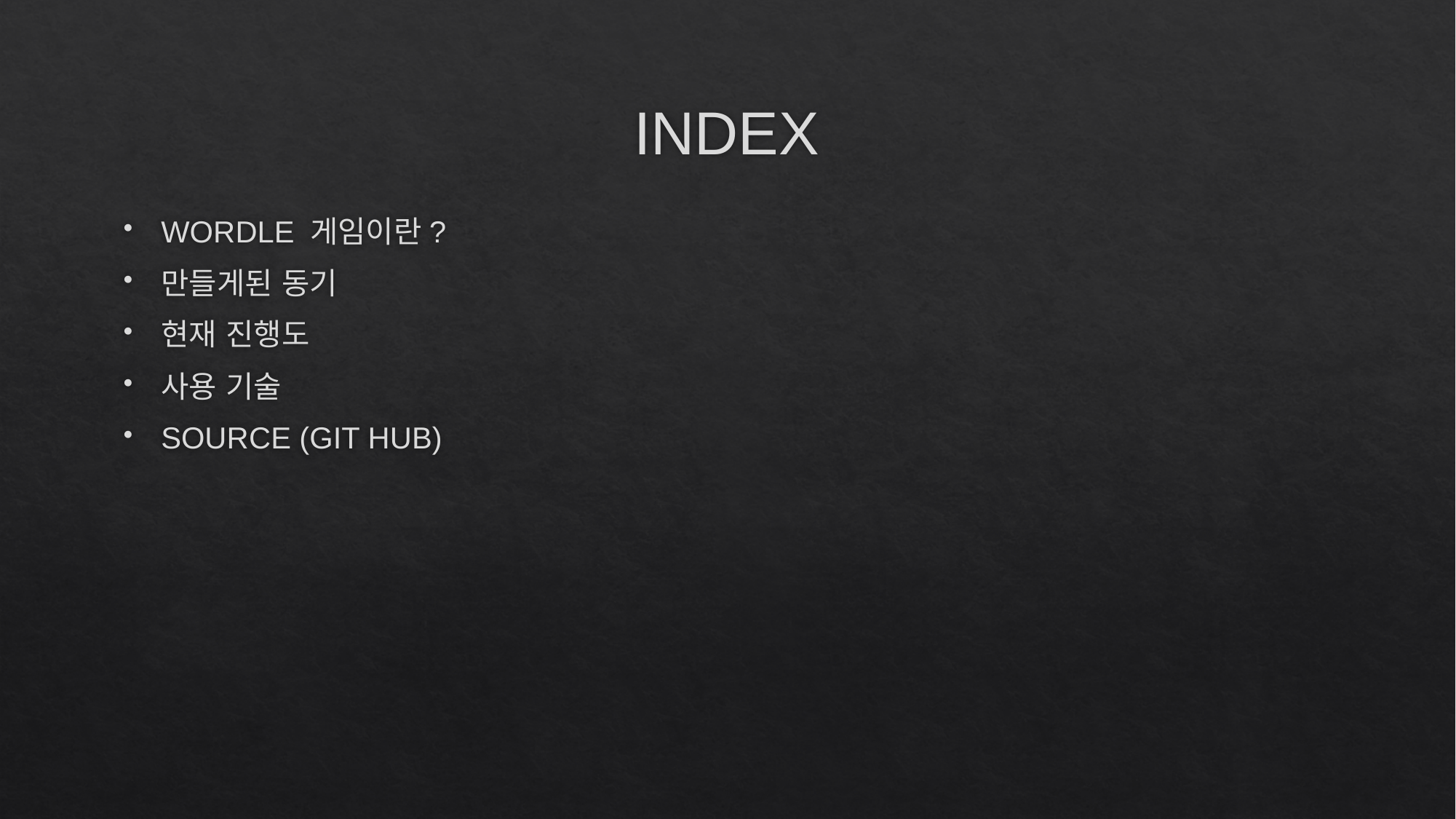

# INDEX
WORDLE 게임이란?
만들게된 동기
현재 진행도
사용 기술
SOURCE (GIT HUB)